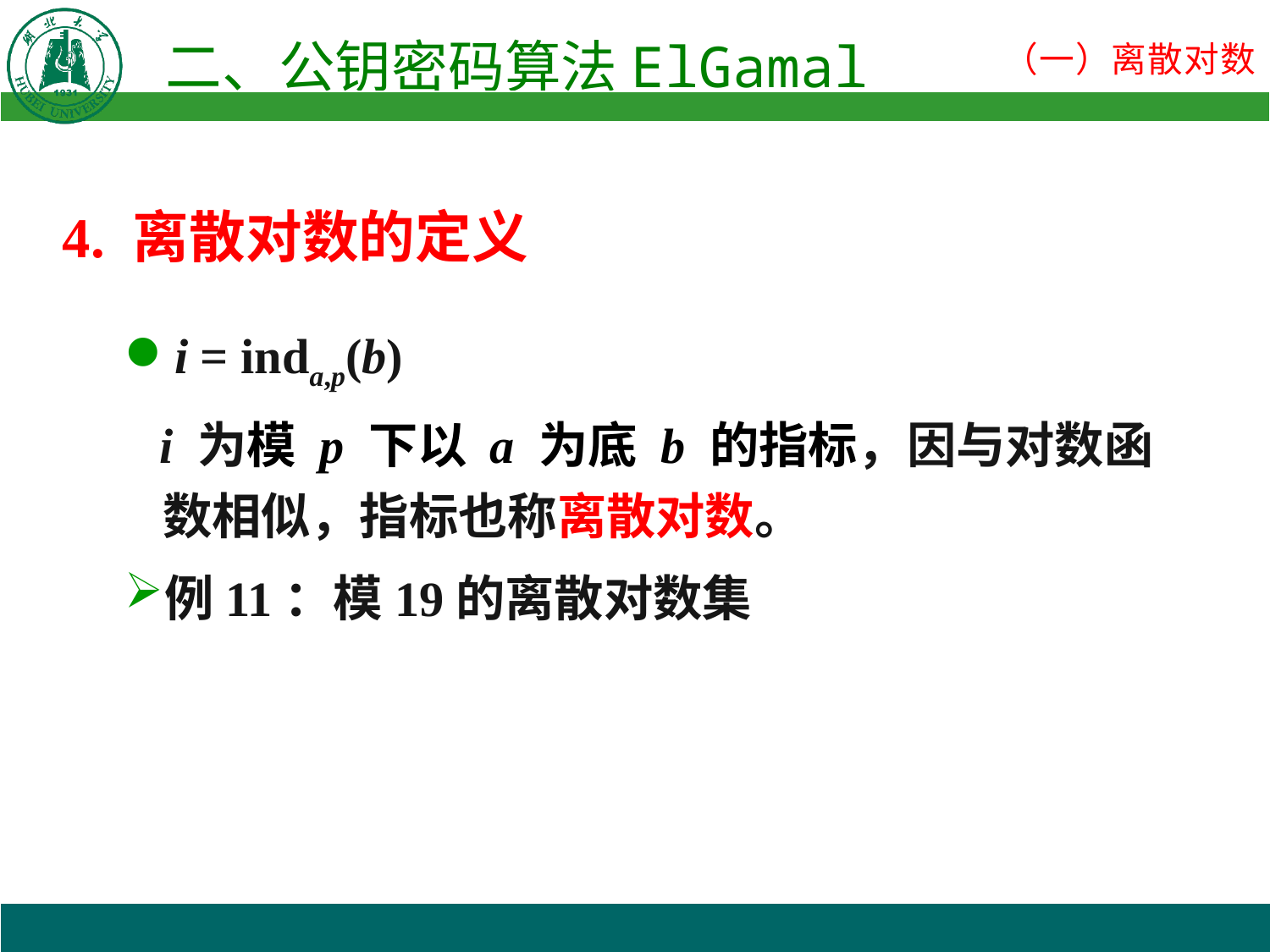

4. 离散对数的定义
i = inda,p(b)
i 为模 p 下以 a 为底 b 的指标，因与对数函数相似，指标也称离散对数。
例11：模19的离散对数集